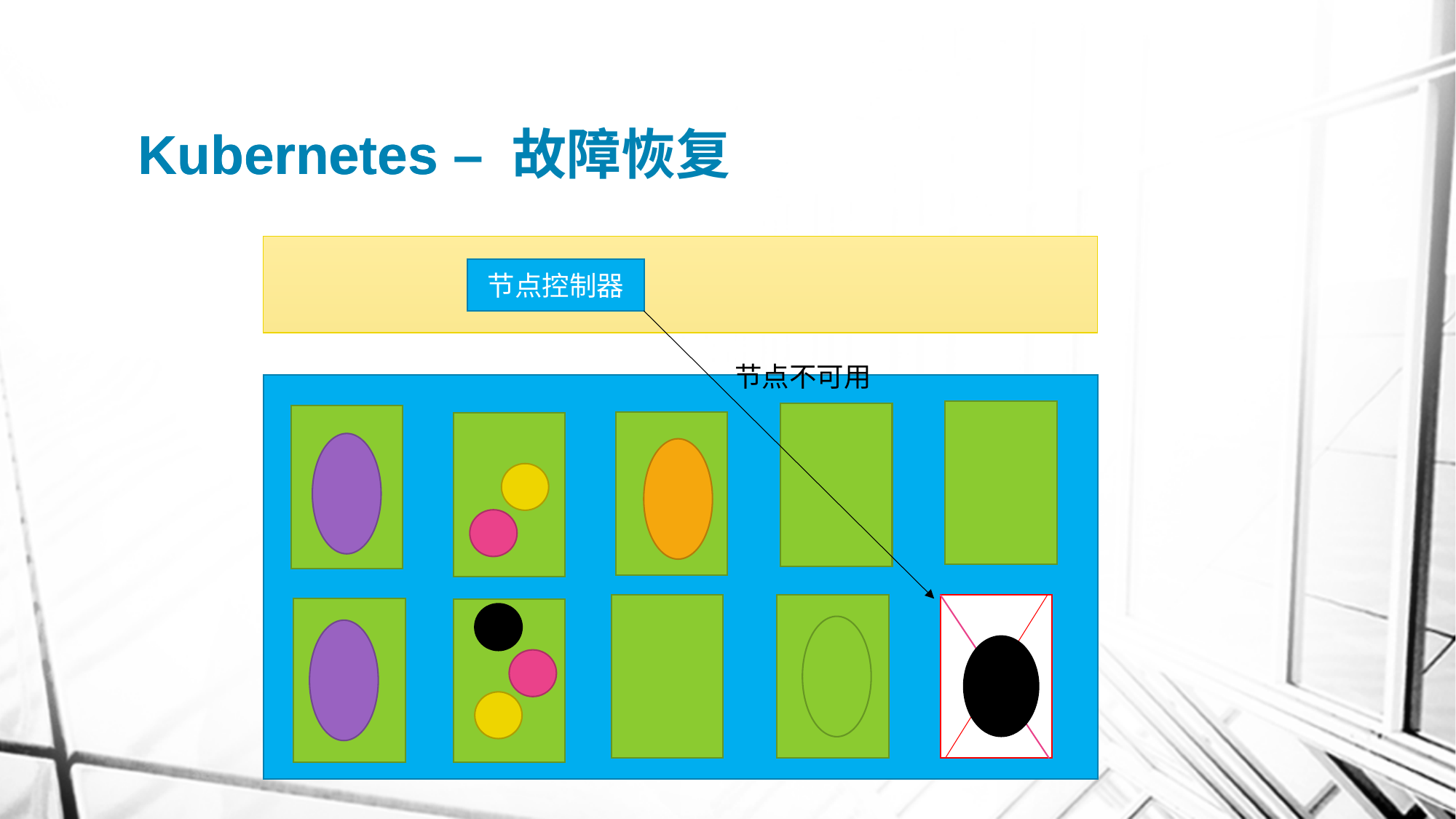

# Kubernetes
Kubernetes – 故障恢复

节点控制器
节点不可用